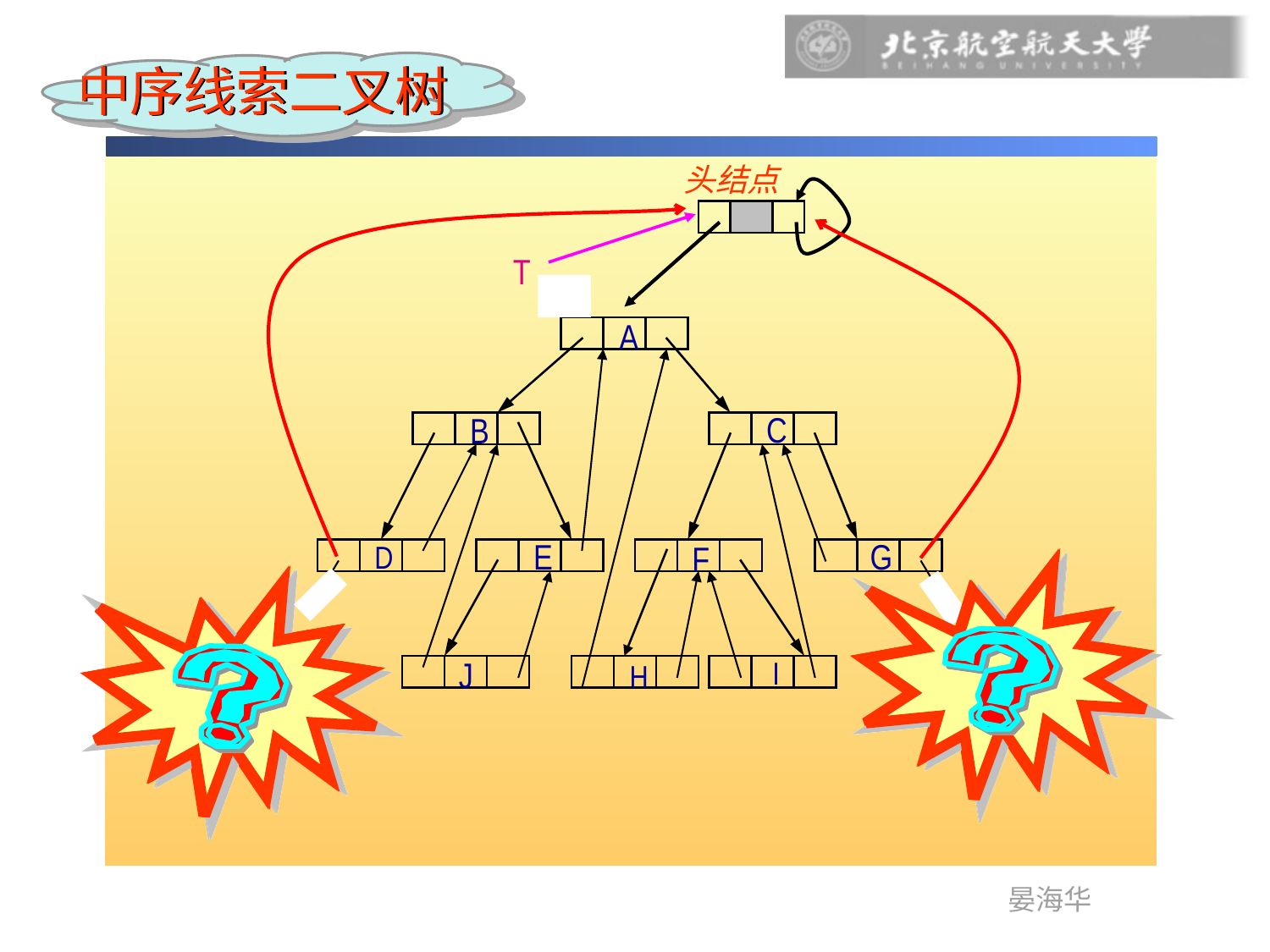

中序线索二叉树
头结点

T

A

C
B

E
G
D
F

J
I
H